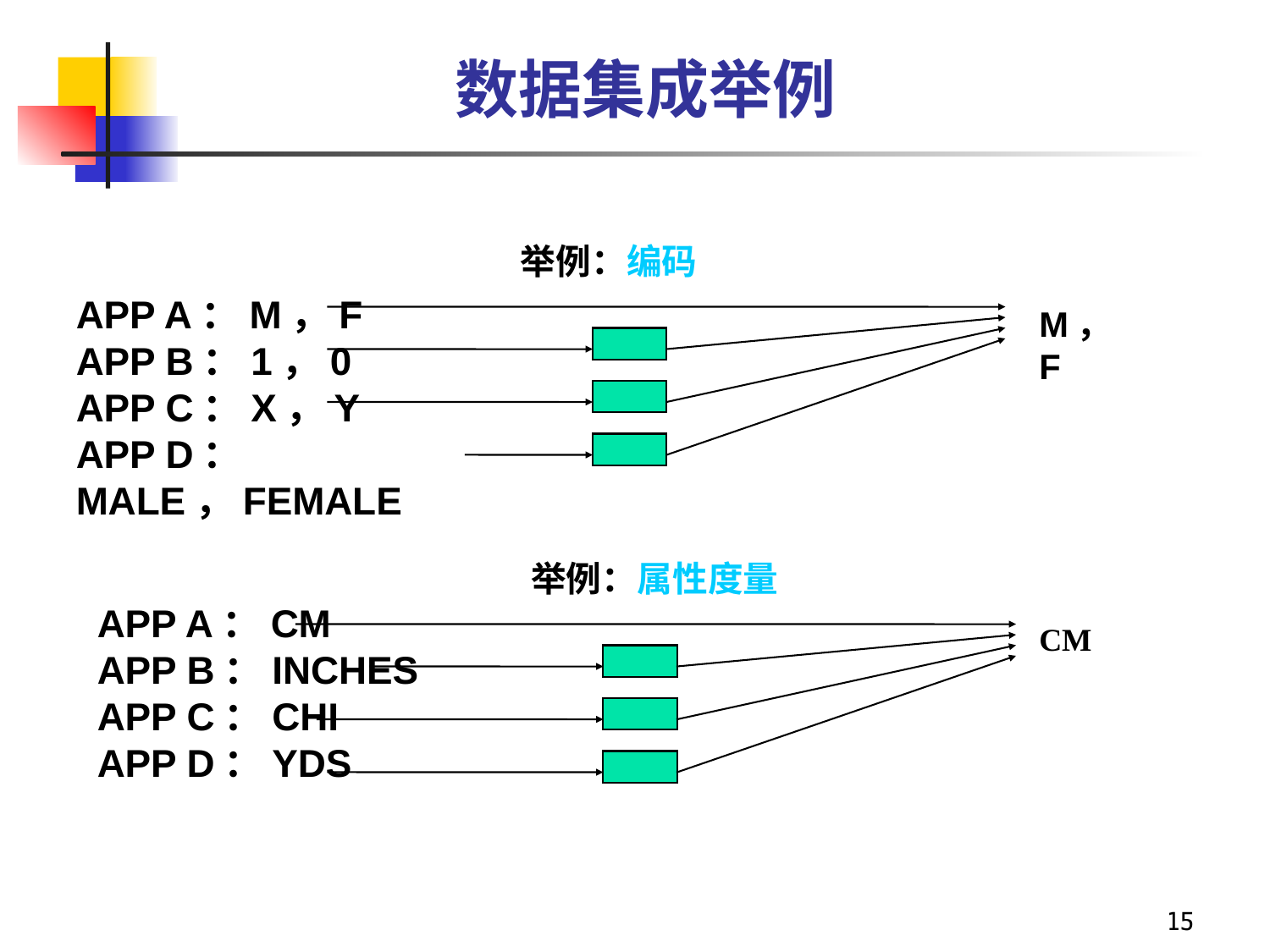

数据集成举例
举例：编码
APP A：M，F
APP B：1，0
APP C：X，Y
APP D：MALE，FEMALE
M，F

举例：属性度量
APP A：CM
APP B：INCHES
APP C：CHI
APP D：YDS
CM

15